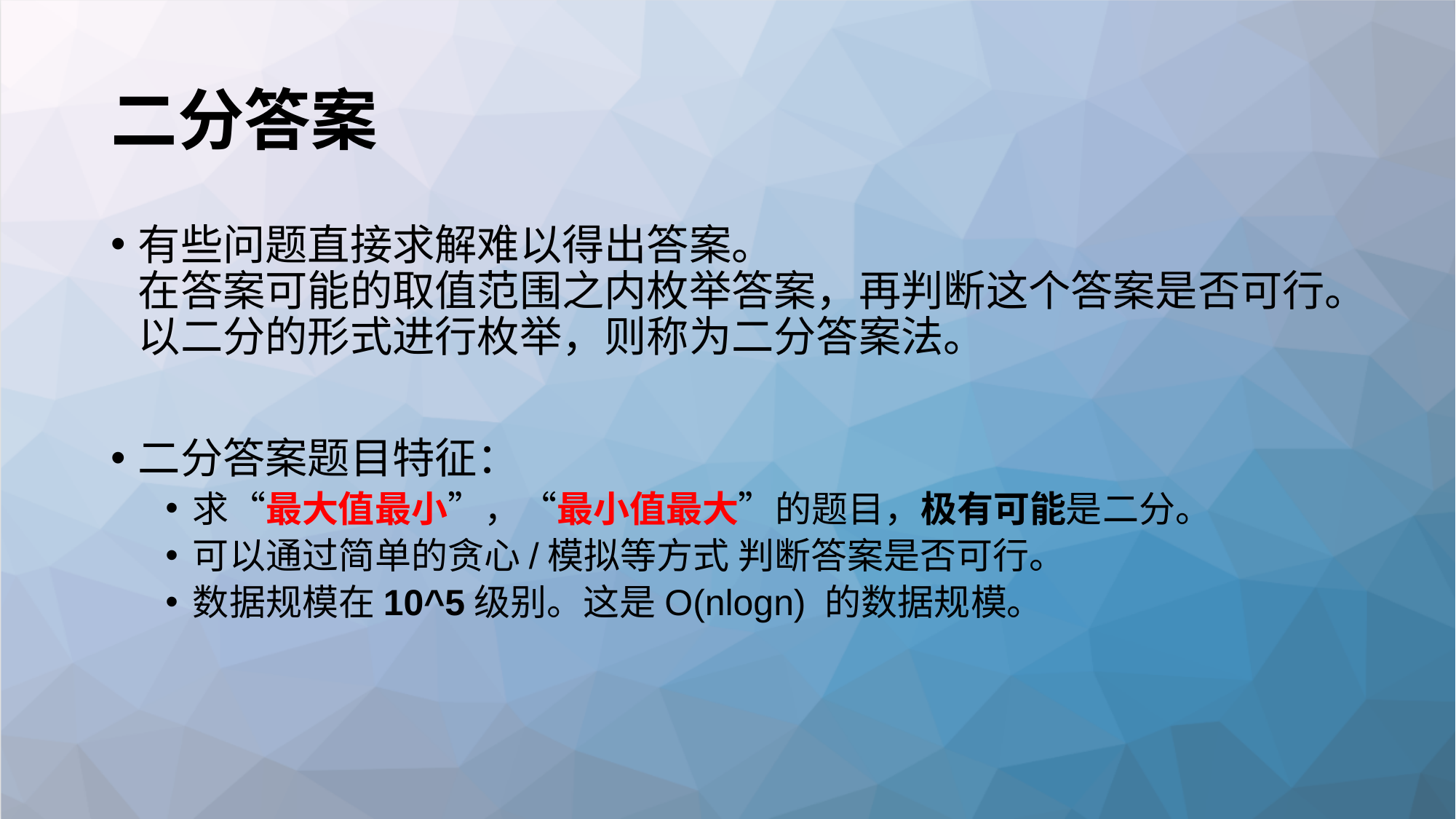

# 二分答案
有些问题直接求解难以得出答案。
在答案可能的取值范围之内枚举答案，再判断这个答案是否可行。以二分的形式进行枚举，则称为二分答案法。

二分答案题目特征：
求“最大值最小”，“最小值最大”的题目，极有可能是二分。
可以通过简单的贪心/模拟等方式 判断答案是否可行。
数据规模在10^5级别。这是O(nlogn) 的数据规模。